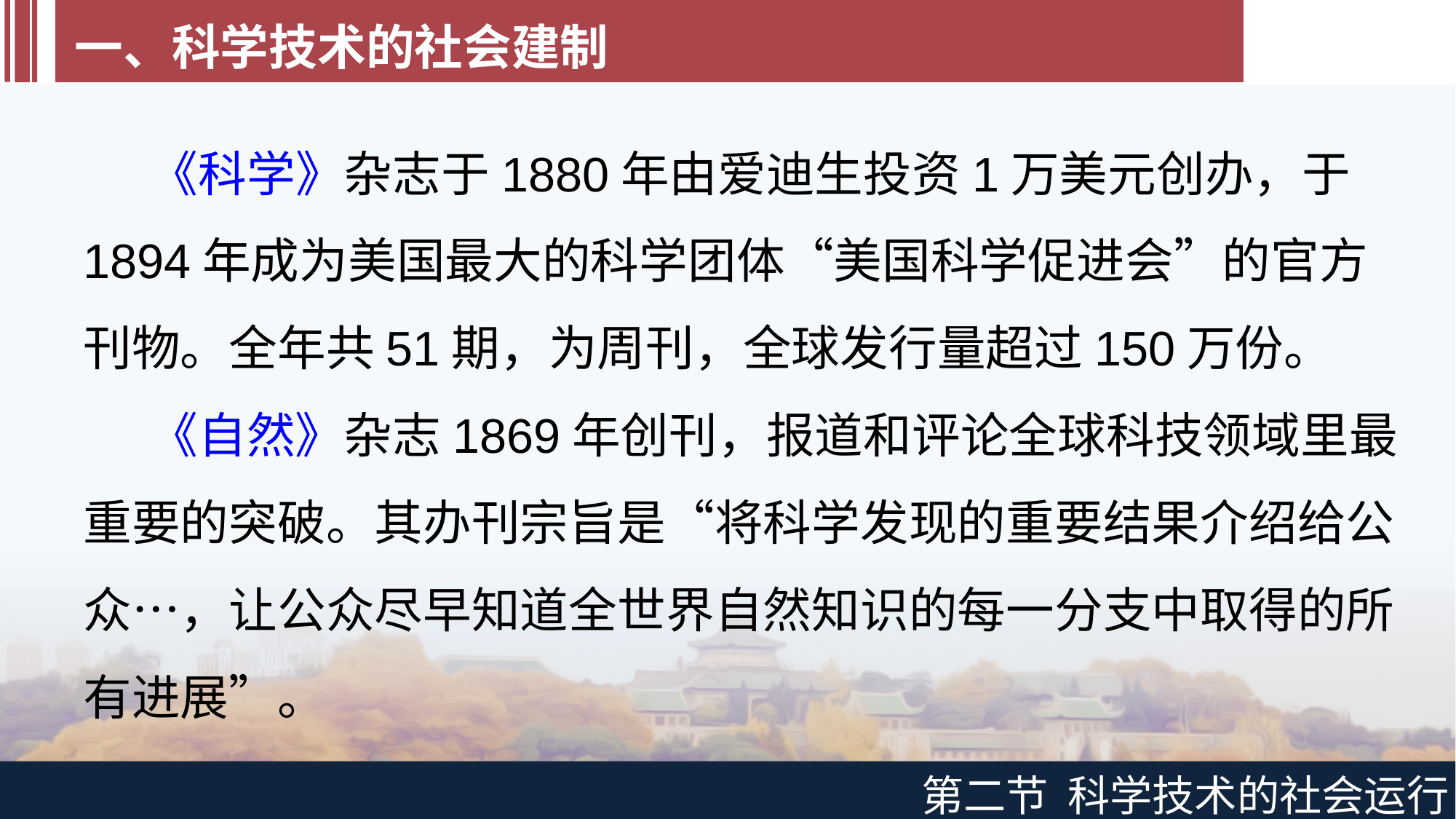

一、科学技术的社会建制
《科学》杂志于1880年由爱迪生投资1万美元创办，于1894年成为美国最大的科学团体“美国科学促进会”的官方刊物。全年共51期，为周刊，全球发行量超过150万份。
《自然》杂志1869年创刊，报道和评论全球科技领域里最重要的突破。其办刊宗旨是“将科学发现的重要结果介绍给公众…，让公众尽早知道全世界自然知识的每一分支中取得的所有进展”。
第二节  科学技术的社会运行